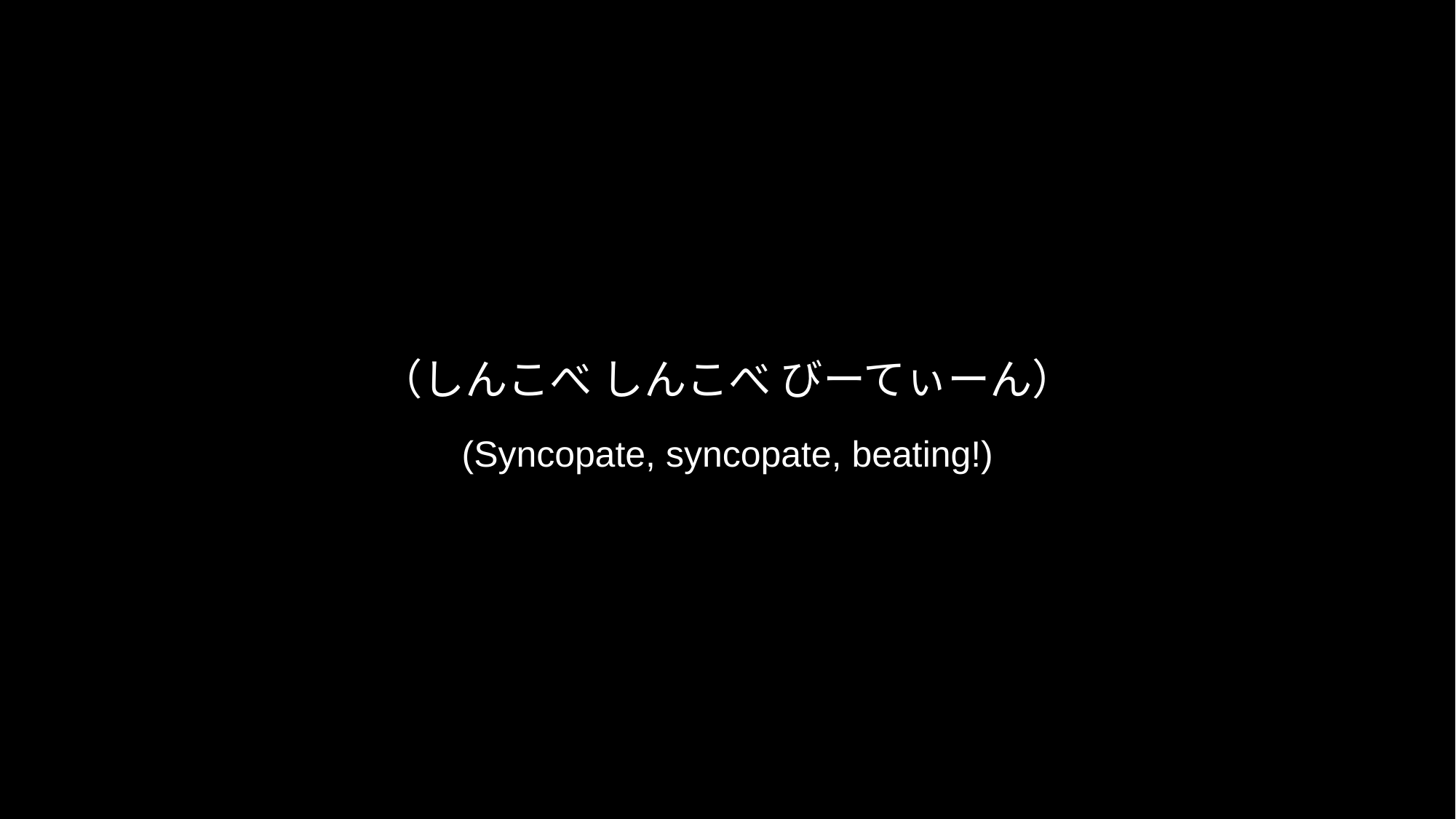

# （しんこべ しんこべ びーてぃーん）
(Syncopate, syncopate, beating!)